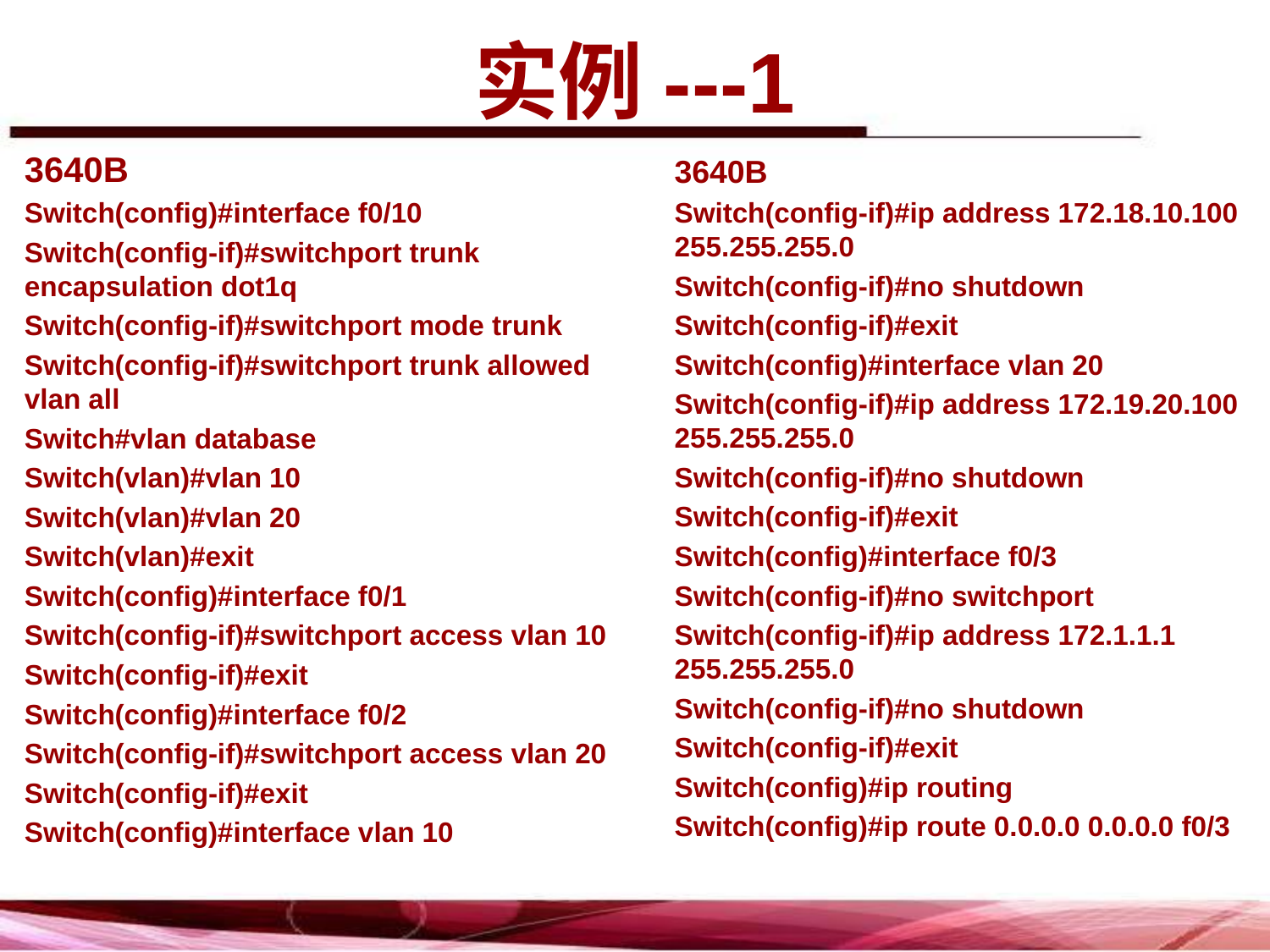

实例---1
3640B
Switch(config)#interface f0/10
Switch(config-if)#switchport trunk encapsulation dot1q
Switch(config-if)#switchport mode trunk
Switch(config-if)#switchport trunk allowed vlan all
Switch#vlan database
Switch(vlan)#vlan 10
Switch(vlan)#vlan 20
Switch(vlan)#exit
Switch(config)#interface f0/1
Switch(config-if)#switchport access vlan 10
Switch(config-if)#exit
Switch(config)#interface f0/2
Switch(config-if)#switchport access vlan 20
Switch(config-if)#exit
Switch(config)#interface vlan 10

3640B
Switch(config-if)#ip address 172.18.10.100 255.255.255.0
Switch(config-if)#no shutdown
Switch(config-if)#exit
Switch(config)#interface vlan 20
Switch(config-if)#ip address 172.19.20.100 255.255.255.0
Switch(config-if)#no shutdown
Switch(config-if)#exit
Switch(config)#interface f0/3
Switch(config-if)#no switchport
Switch(config-if)#ip address 172.1.1.1 255.255.255.0
Switch(config-if)#no shutdown
Switch(config-if)#exit
Switch(config)#ip routing
Switch(config)#ip route 0.0.0.0 0.0.0.0 f0/3